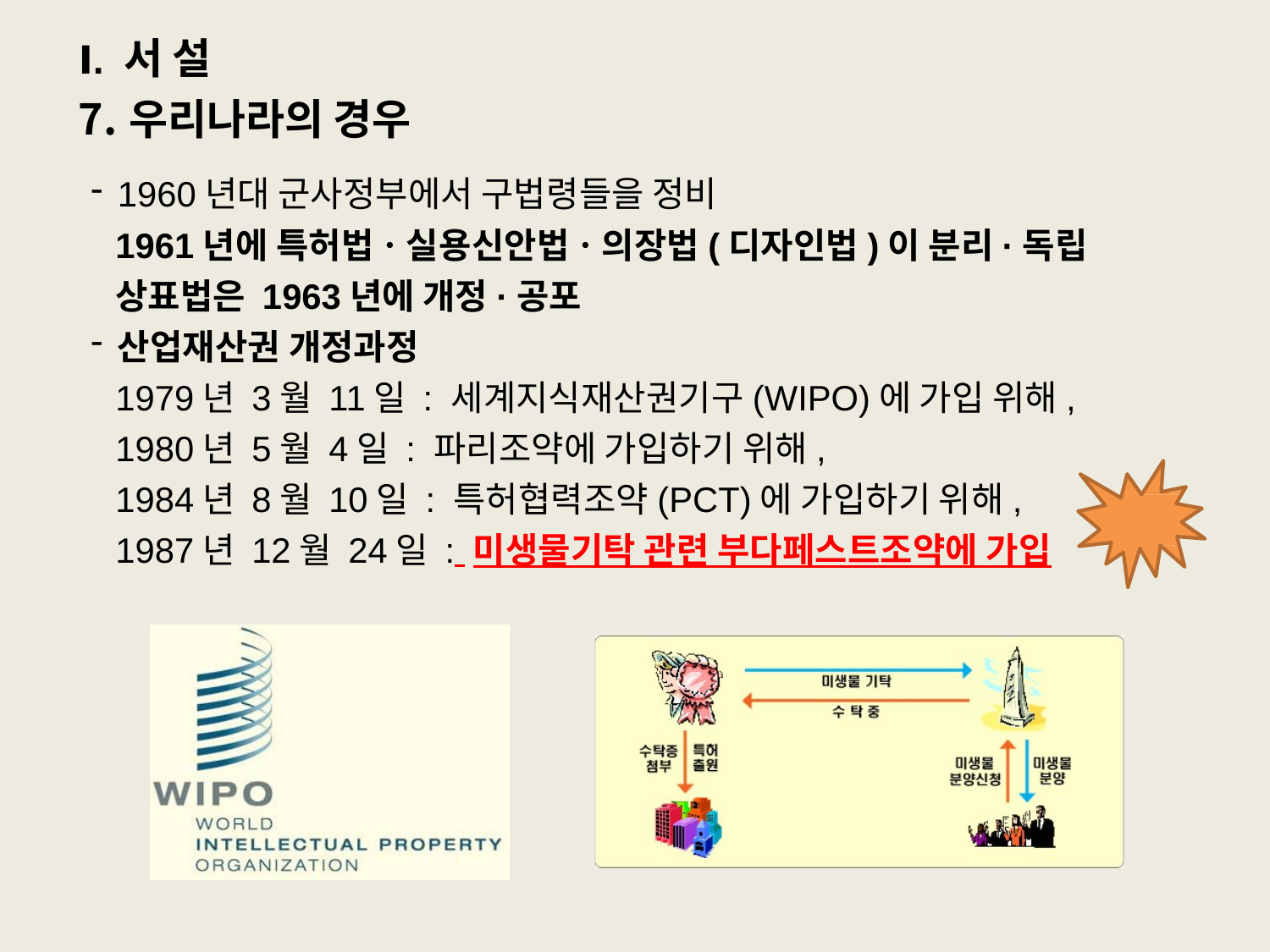

# Ⅰ. 서 설
우리나라의 경우
1960년대 군사정부에서 구법령들을 정비
1961년에 특허법ㆍ실용신안법ㆍ의장법(디자인법)이 분리·독립  상표법은 1963년에 개정·공포
산업재산권 개정과정
1979년 3월 11일 : 세계지식재산권기구(WIPO)에 가입 위해,
1980년 5월 4일 : 파리조약에 가입하기 위해,
1984년 8월 10일 : 특허협력조약(PCT)에 가입하기 위해,
1987년 12월 24일 : 미생물기탁 관련 부다페스트조약에 가입